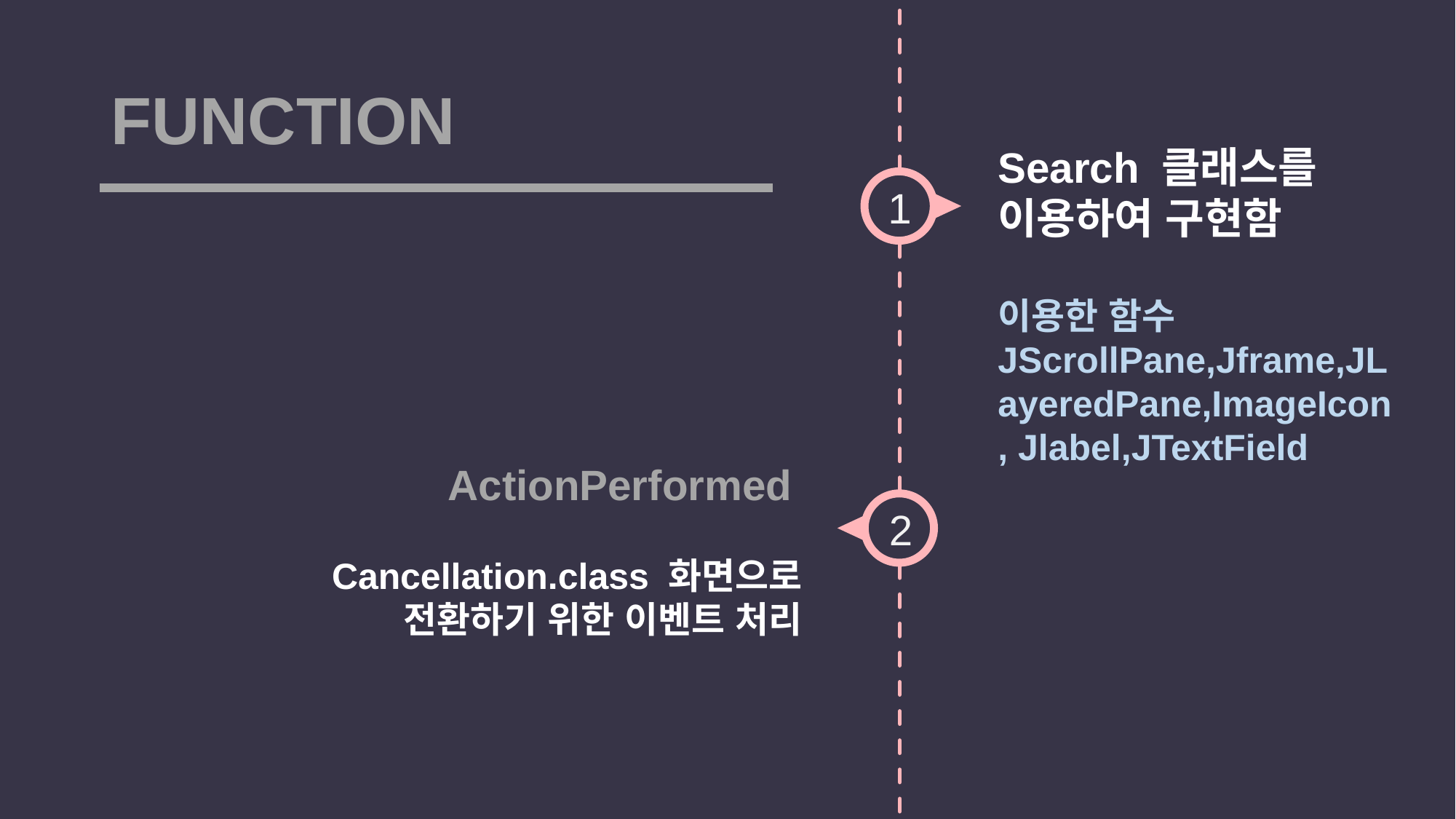

# FUNCTION
Search 클래스를 이용하여 구현함

이용한 함수
JScrollPane,Jframe,JLayeredPane,ImageIcon, Jlabel,JTextField

1

ActionPerformed

Cancellation.class 화면으로
전환하기 위한 이벤트 처리

2